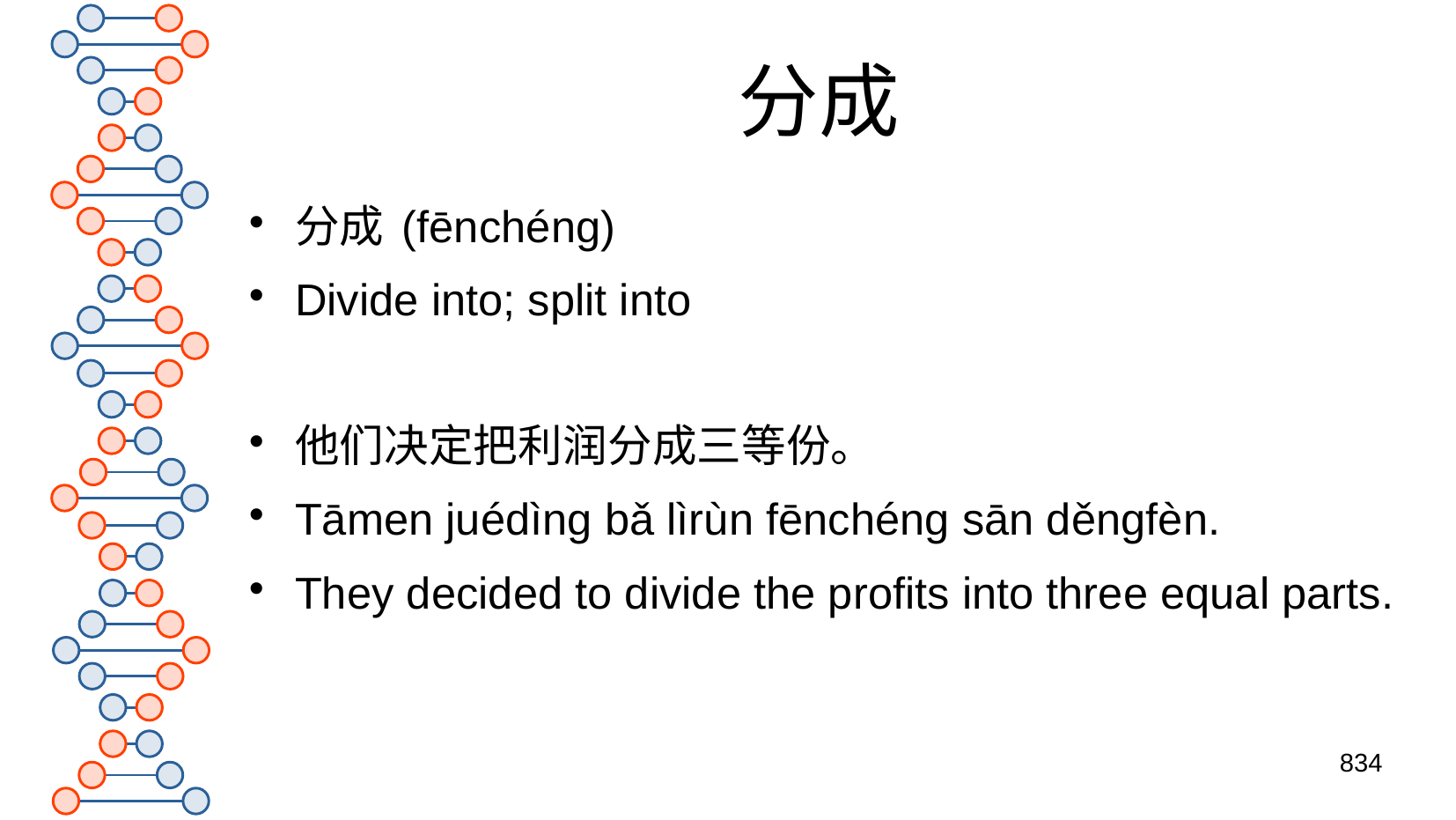

# 分成
分成 (fēnchéng)
Divide into; split into

他们决定把利润分成三等份。
Tāmen juédìng bǎ lìrùn fēnchéng sān děngfèn.
They decided to divide the profits into three equal parts.

834